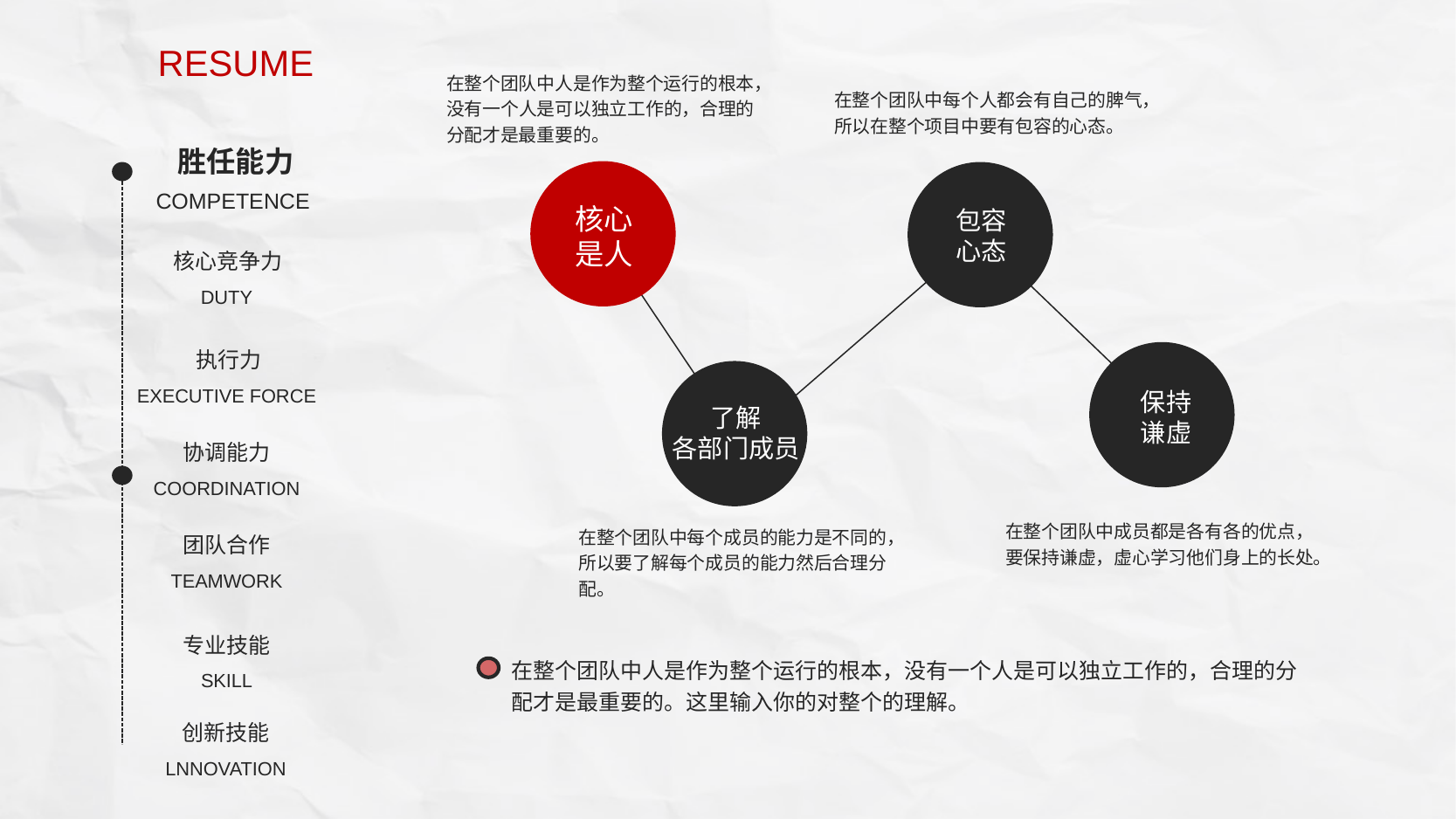

RESUME
在整个团队中人是作为整个运行的根本，没有一个人是可以独立工作的，合理的分配才是最重要的。
在整个团队中每个人都会有自己的脾气，所以在整个项目中要有包容的心态。
胜任能力
COMPETENCE

核心
是人

包容
心态
核心竞争力
DUTY
执行力

保持
谦虚

了解
各部门成员
EXECUTIVE FORCE
协调能力
COORDINATION

在整个团队中成员都是各有各的优点，要保持谦虚，虚心学习他们身上的长处。
在整个团队中每个成员的能力是不同的，所以要了解每个成员的能力然后合理分配。
团队合作
TEAMWORK
专业技能
在整个团队中人是作为整个运行的根本，没有一个人是可以独立工作的，合理的分配才是最重要的。这里输入你的对整个的理解。

SKILL
创新技能
LNNOVATION